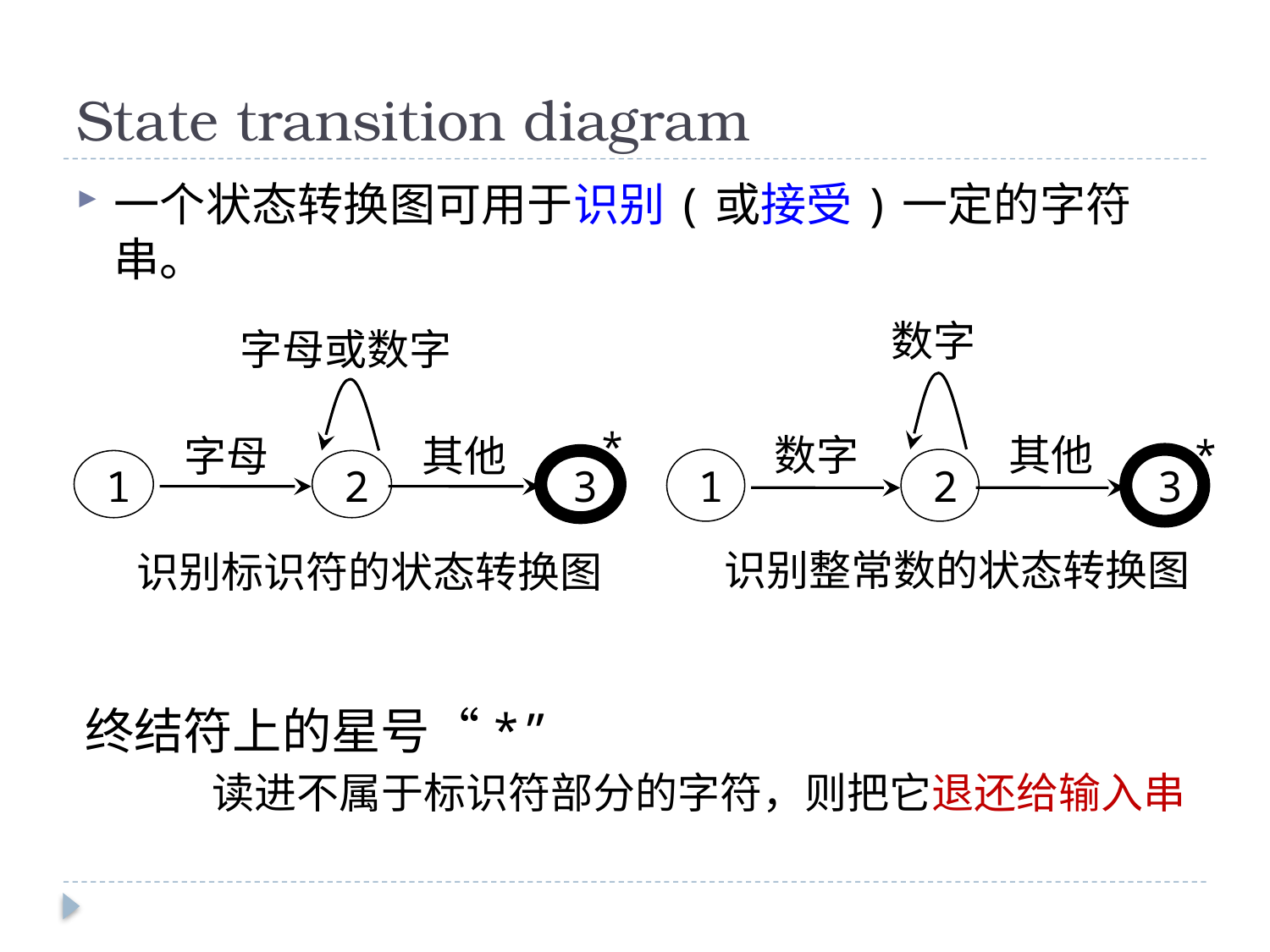

# State transition diagram
一个状态转换图可用于识别(或接受)一定的字符串。
数字

数字
其他
*
1
2
3

识别整常数的状态转换图
字母或数字

字母
其他
*
1
2
3

识别标识符的状态转换图
终结符上的星号“*”
	读进不属于标识符部分的字符，则把它退还给输入串